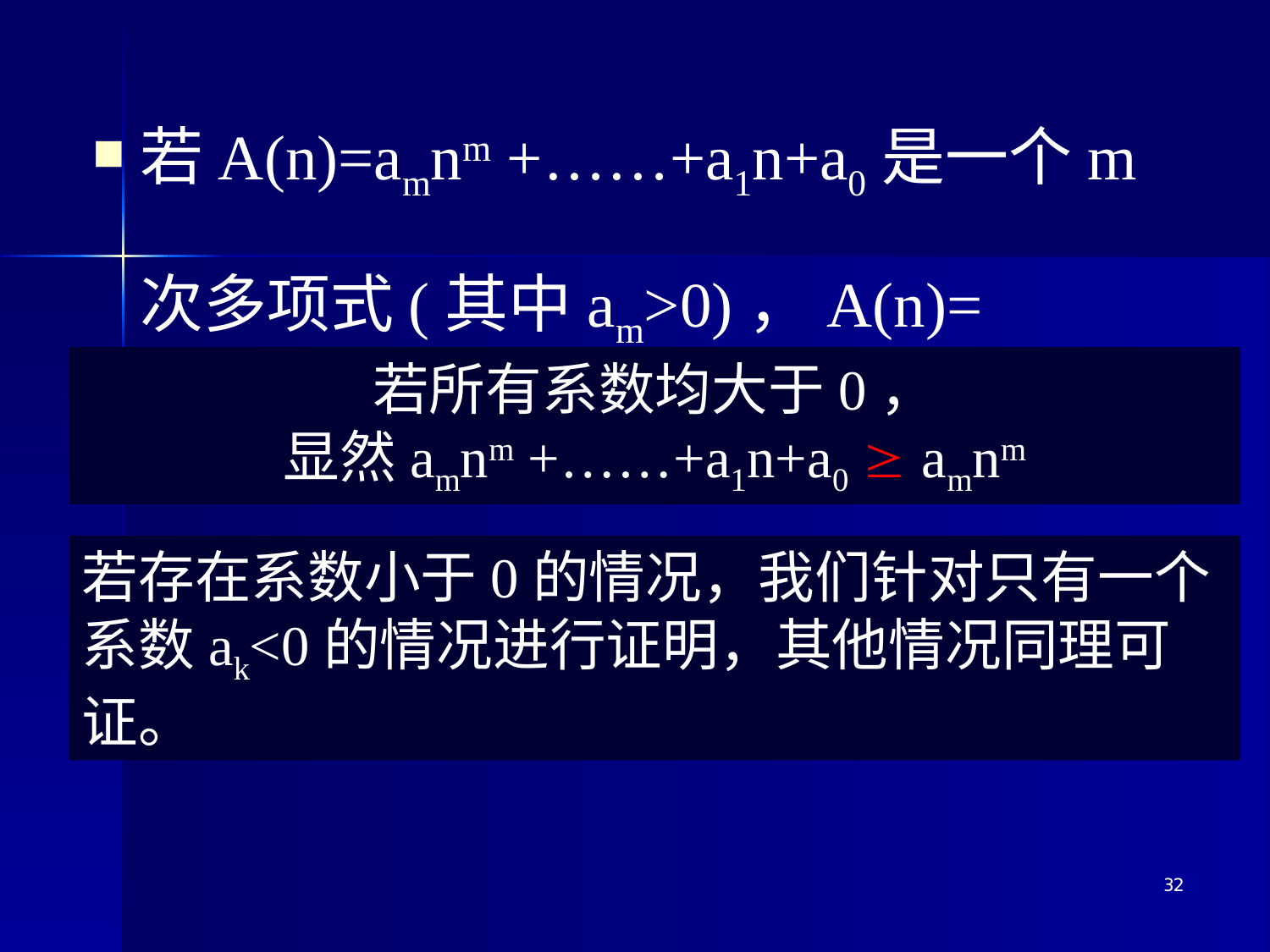

若A(n)=amnm +……+a1n+a0是一个m次多项式(其中am>0)，A(n)= Ω(nm) ？
若所有系数均大于0，
显然amnm +……+a1n+a0 ≥ amnm
若存在系数小于0的情况，我们针对只有一个系数ak<0的情况进行证明，其他情况同理可证。
32